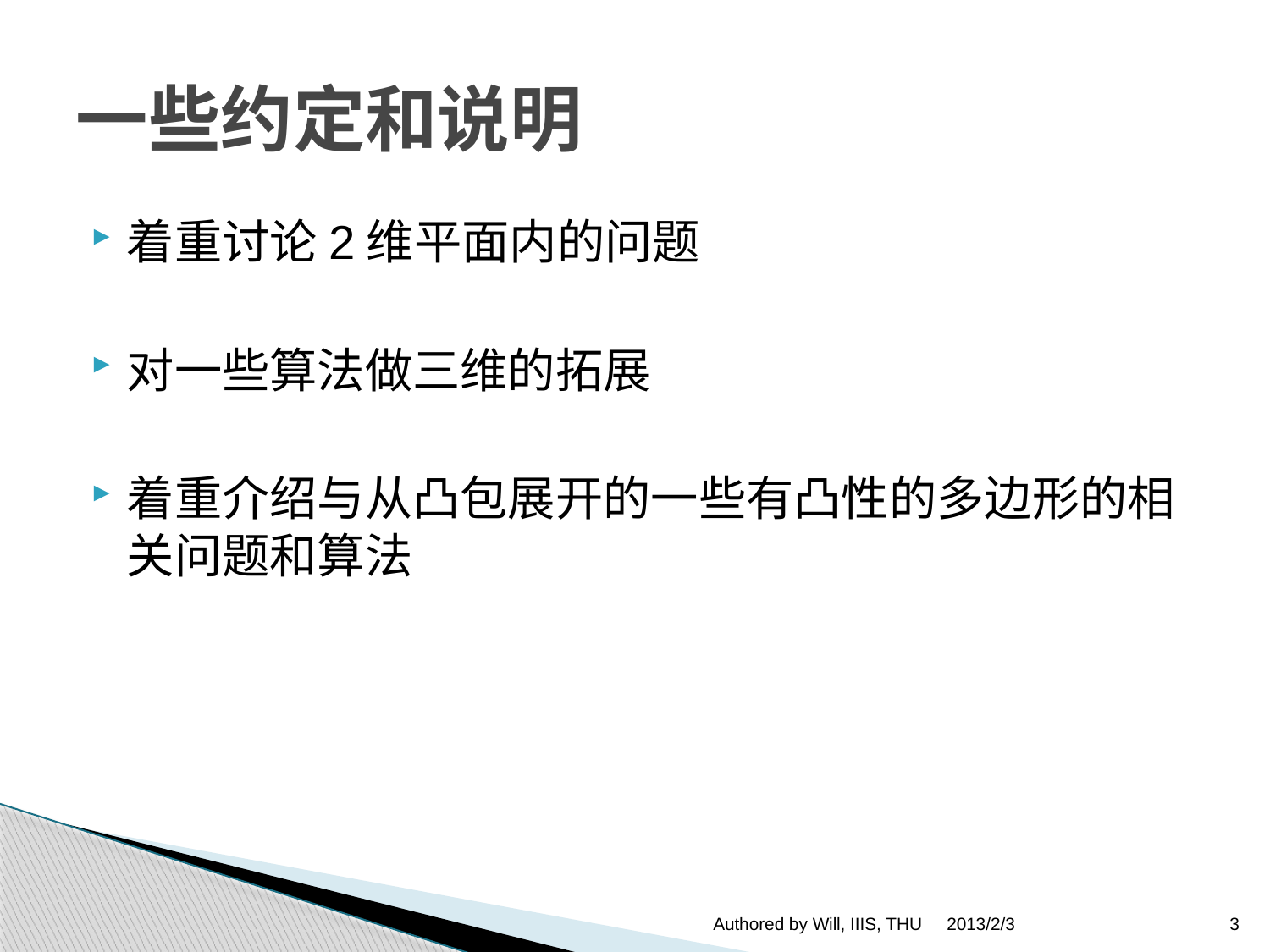

# 一些约定和说明
着重讨论2维平面内的问题

对一些算法做三维的拓展

着重介绍与从凸包展开的一些有凸性的多边形的相关问题和算法
Authored by Will, IIIS, THU
2013/2/3
3